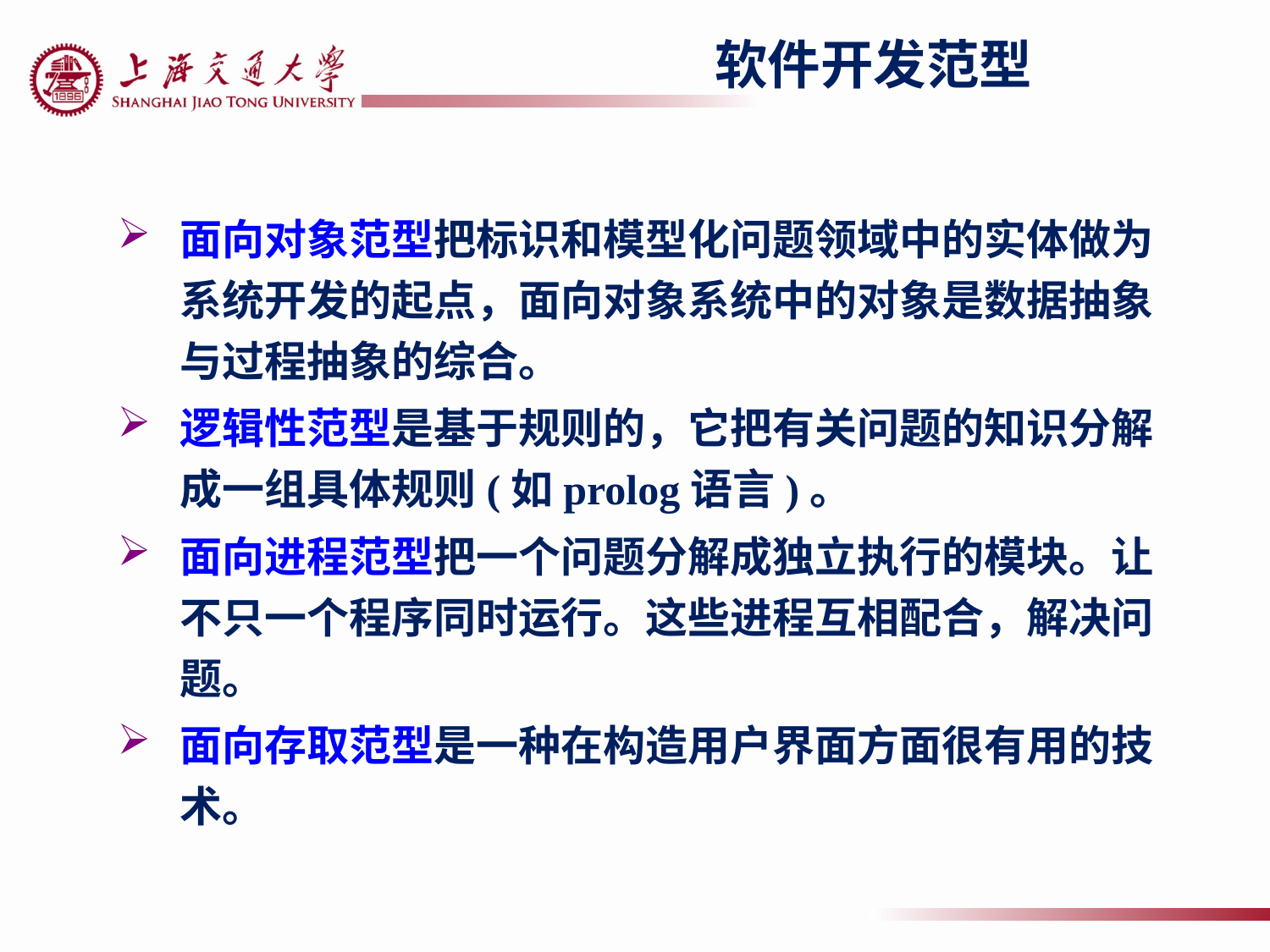

软件开发范型
面向对象范型把标识和模型化问题领域中的实体做为系统开发的起点，面向对象系统中的对象是数据抽象与过程抽象的综合。
逻辑性范型是基于规则的，它把有关问题的知识分解成一组具体规则(如prolog语言)。
面向进程范型把一个问题分解成独立执行的模块。让不只一个程序同时运行。这些进程互相配合，解决问题。
面向存取范型是一种在构造用户界面方面很有用的技术。